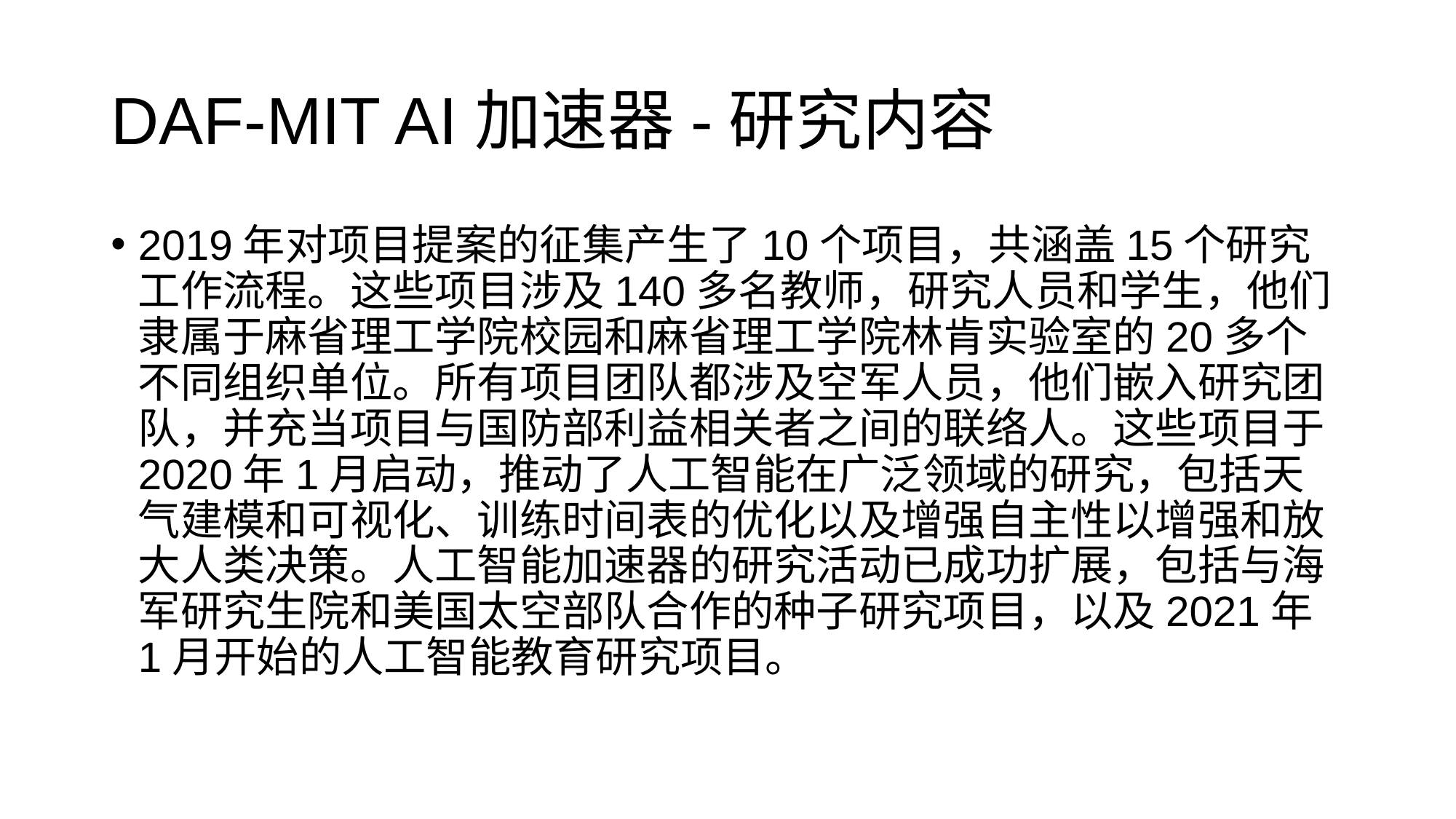

# DAF-MIT AI加速器-研究内容
2019年对项目提案的征集产生了10个项目，共涵盖15个研究工作流程。这些项目涉及140多名教师，研究人员和学生，他们隶属于麻省理工学院校园和麻省理工学院林肯实验室的20多个不同组织单位。所有项目团队都涉及空军人员，他们嵌入研究团队，并充当项目与国防部利益相关者之间的联络人。这些项目于2020年1月启动，推动了人工智能在广泛领域的研究，包括天气建模和可视化、训练时间表的优化以及增强自主性以增强和放大人类决策。人工智能加速器的研究活动已成功扩展，包括与海军研究生院和美国太空部队合作的种子研究项目，以及2021年1月开始的人工智能教育研究项目。